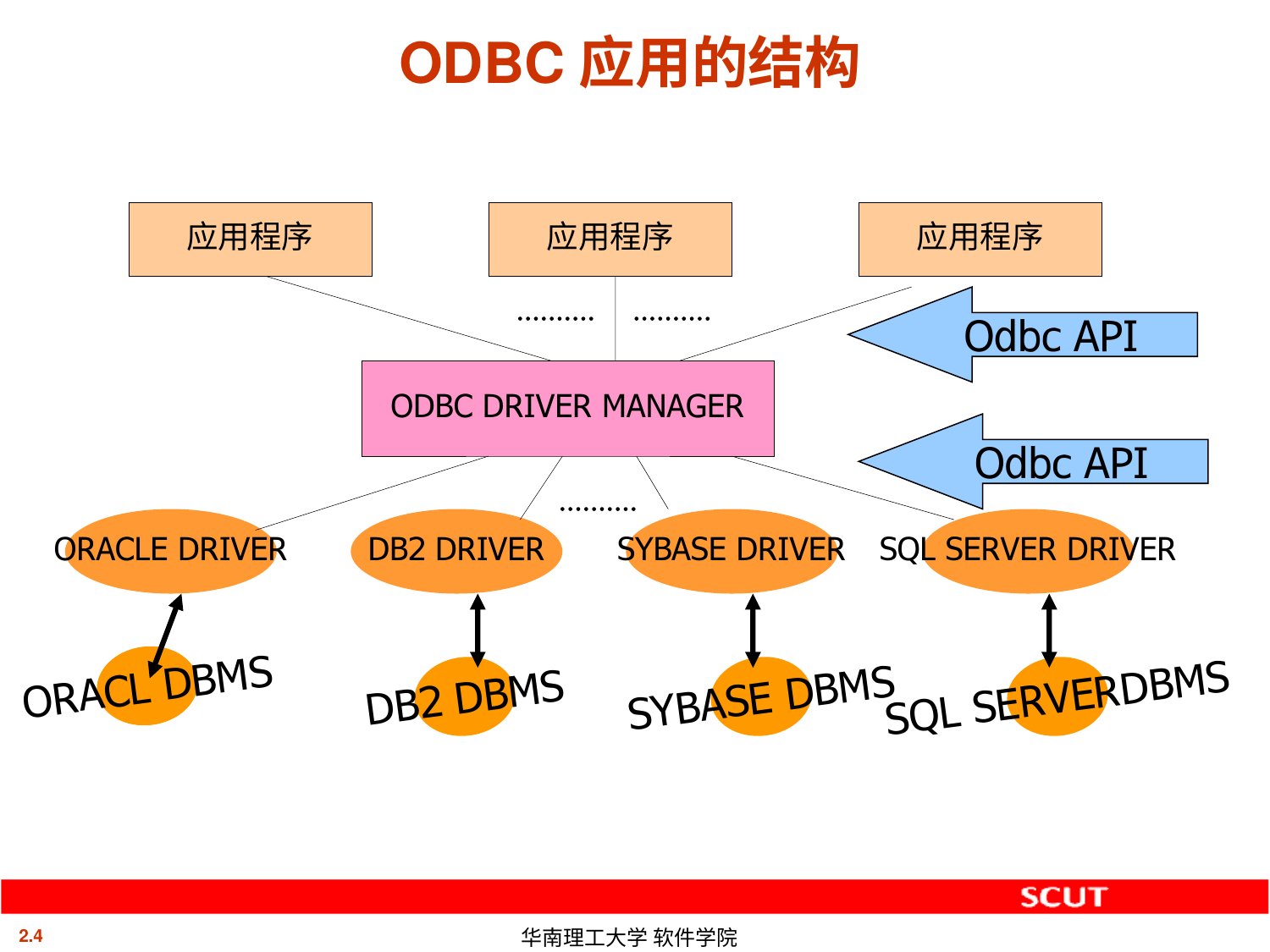

# ODBC应用的结构
应用程序
应用程序
应用程序

Odbc API

ODBC DRIVER MANAGER
Odbc API

ORACLE DRIVER
DB2 DRIVER

SYBASE DRIVER
SQL SERVER DRIVER

ORACL DBMS
DB2 DBMS
SYBASE DBMS
SQL SERVERDBMS